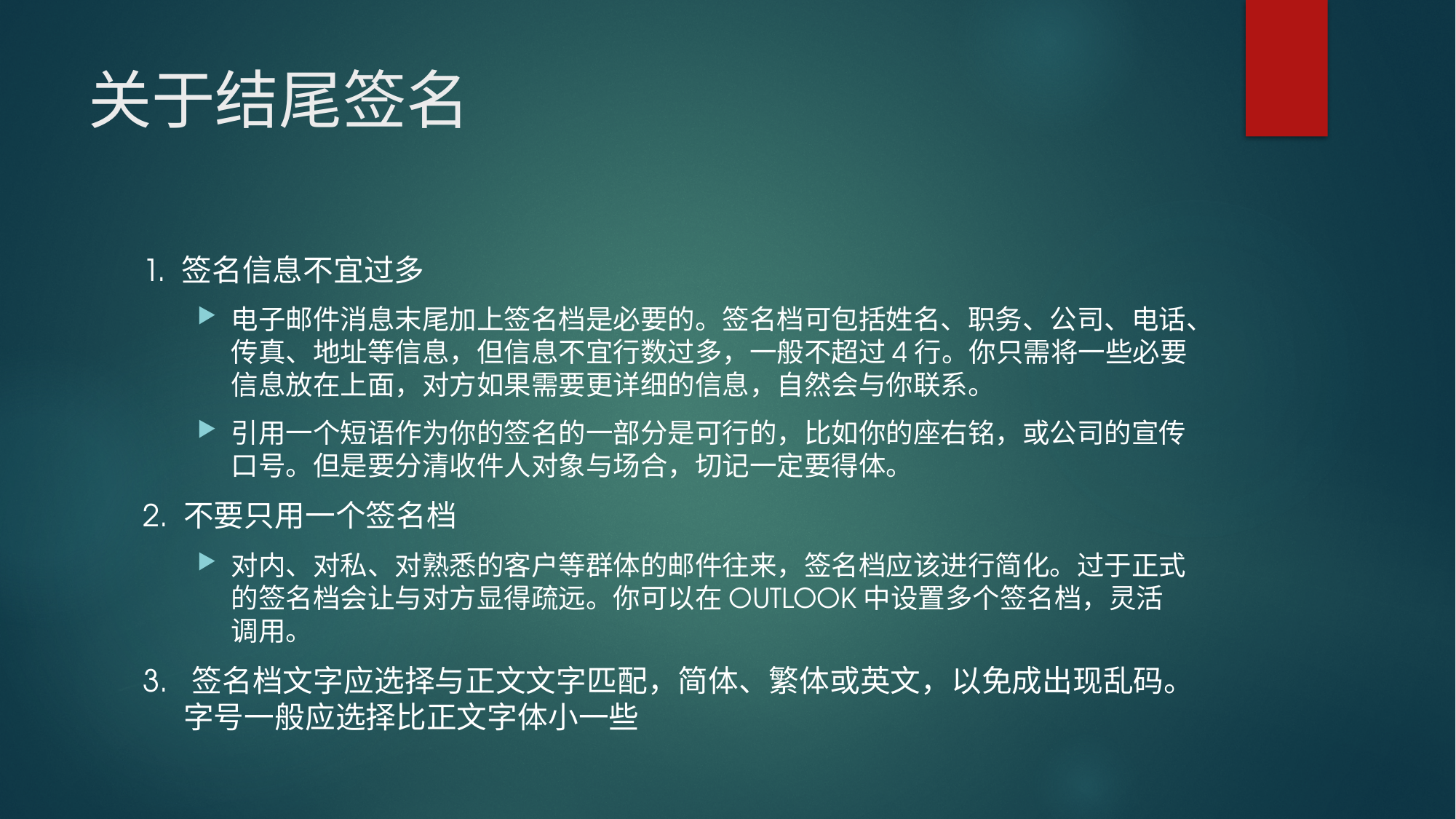

# 关于结尾签名
1. 签名信息不宜过多
电子邮件消息末尾加上签名档是必要的。签名档可包括姓名、职务、公司、电话、传真、地址等信息，但信息不宜行数过多，一般不超过4行。你只需将一些必要信息放在上面，对方如果需要更详细的信息，自然会与你联系。
引用一个短语作为你的签名的一部分是可行的，比如你的座右铭，或公司的宣传口号。但是要分清收件人对象与场合，切记一定要得体。
2. 不要只用一个签名档
对内、对私、对熟悉的客户等群体的邮件往来，签名档应该进行简化。过于正式的签名档会让与对方显得疏远。你可以在OUTLOOK中设置多个签名档，灵活调用。
3.  签名档文字应选择与正文文字匹配，简体、繁体或英文，以免成出现乱码。字号一般应选择比正文字体小一些